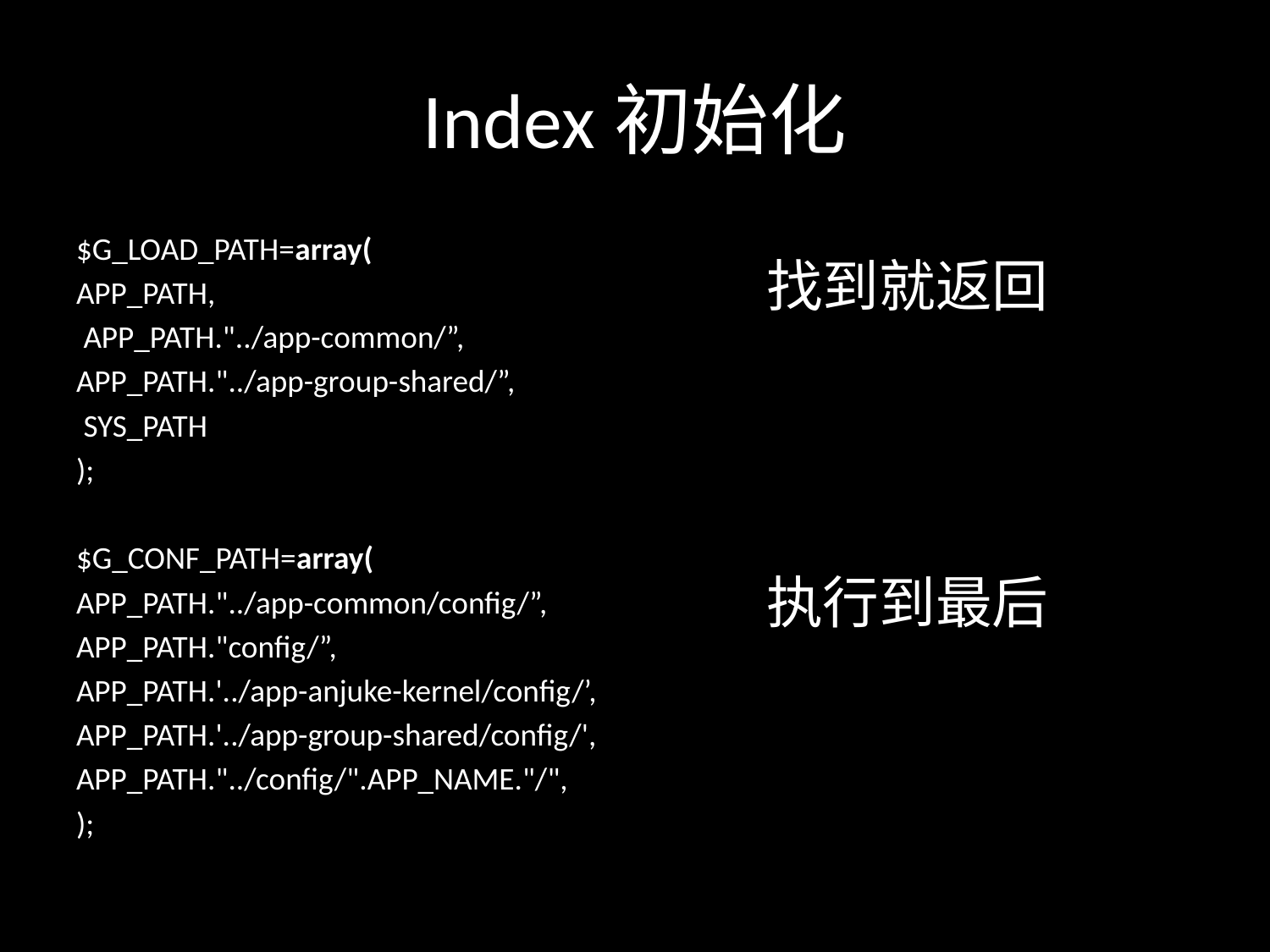

# Index初始化
$G_LOAD_PATH=array(
APP_PATH,
 APP_PATH."../app-common/”,
APP_PATH."../app-group-shared/”,
 SYS_PATH
);

$G_CONF_PATH=array(
APP_PATH."../app-common/config/”,
APP_PATH."config/”,
APP_PATH.'../app-anjuke-kernel/config/’,
APP_PATH.'../app-group-shared/config/',
APP_PATH."../config/".APP_NAME."/",
);
找到就返回

执行到最后